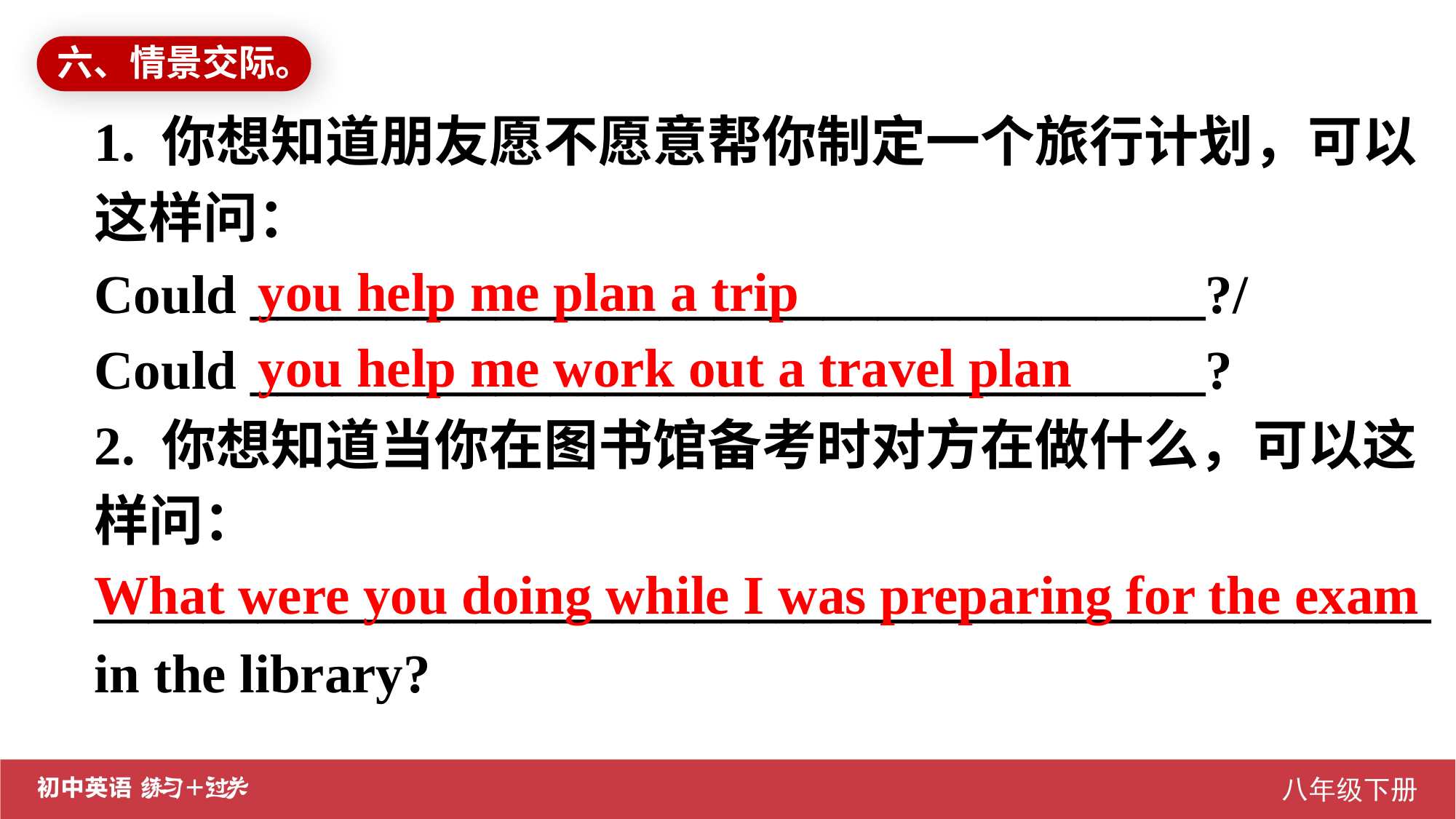

六、情景交际。

1. 你想知道朋友愿不愿意帮你制定一个旅行计划，可以这样问：
Could ___________________________________?/
Could ___________________________________?
2. 你想知道当你在图书馆备考时对方在做什么，可以这样问：
_________________________________________________
in the library?

            you help me plan a trip
            you help me work out a travel plan

What were you doing while I was preparing for the exam